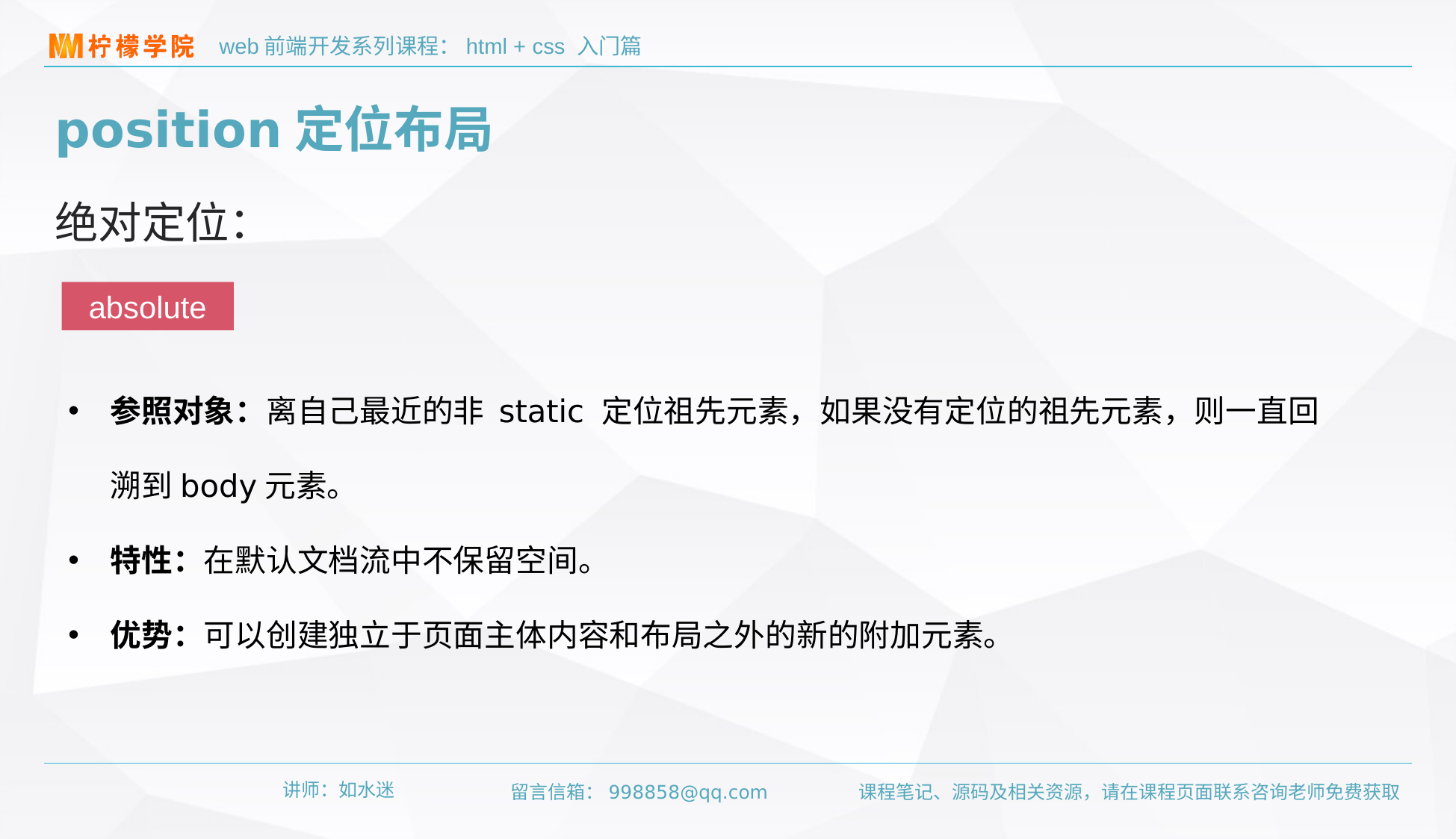

position定位布局
绝对定位：
absolute
参照对象：离自己最近的非 static 定位祖先元素，如果没有定位的祖先元素，则一直回溯到body元素。
特性：在默认文档流中不保留空间。
优势：可以创建独立于页面主体内容和布局之外的新的附加元素。